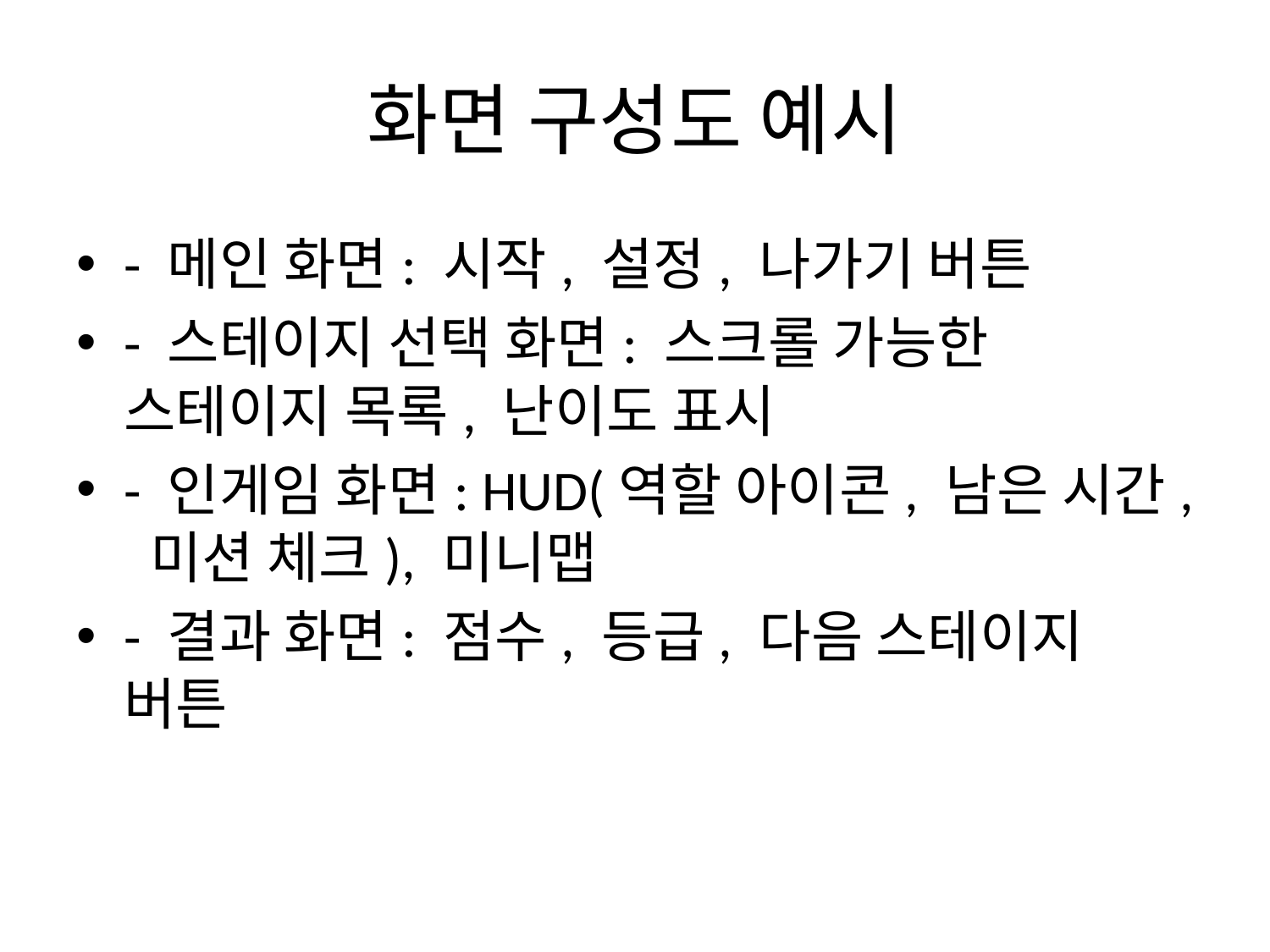

# 화면 구성도 예시
- 메인 화면: 시작, 설정, 나가기 버튼
- 스테이지 선택 화면: 스크롤 가능한 스테이지 목록, 난이도 표시
- 인게임 화면: HUD(역할 아이콘, 남은 시간, 미션 체크), 미니맵
- 결과 화면: 점수, 등급, 다음 스테이지 버튼